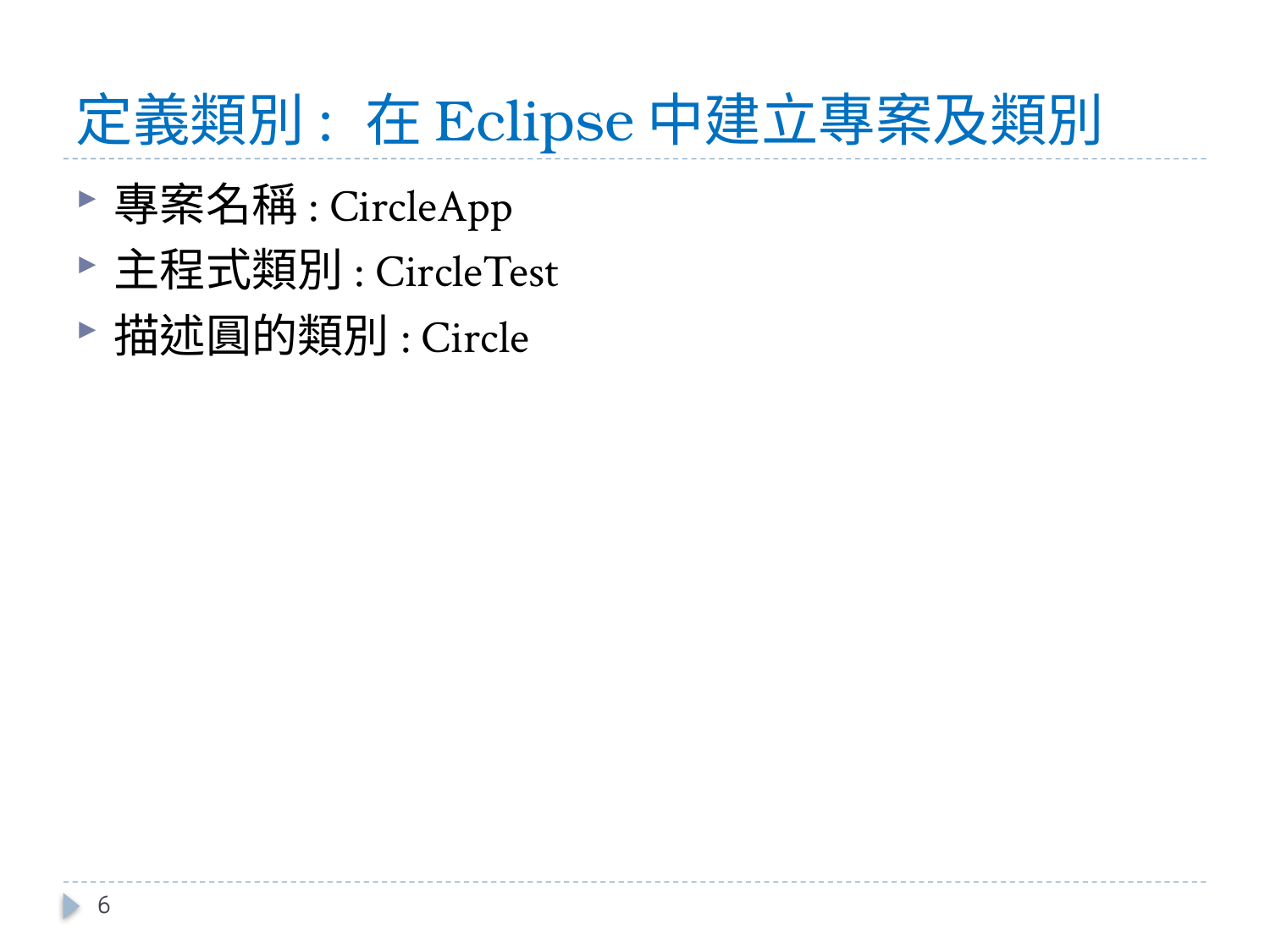

# 定義類別: 在Eclipse中建立專案及類別
專案名稱: CircleApp
主程式類別: CircleTest
描述圓的類別: Circle
6